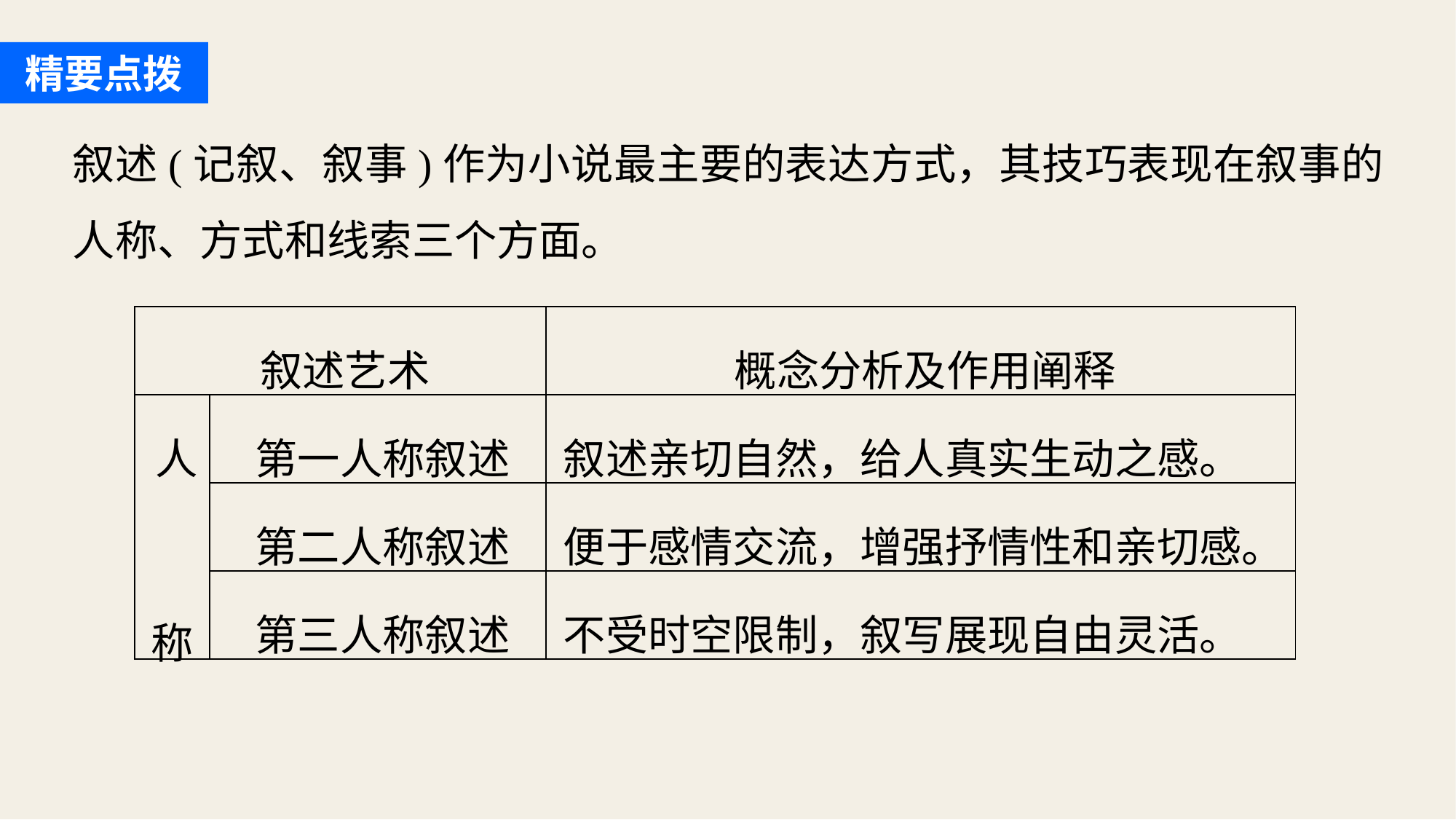

精要点拨
叙述(记叙、叙事)作为小说最主要的表达方式，其技巧表现在叙事的人称、方式和线索三个方面。
| 叙述艺术 |  | 概念分析及作用阐释 |
| --- | --- | --- |
| 人　称 | 第一人称叙述 | 叙述亲切自然，给人真实生动之感。 |
|  | 第二人称叙述 | 便于感情交流，增强抒情性和亲切感。 |
|  | 第三人称叙述 | 不受时空限制，叙写展现自由灵活。 |